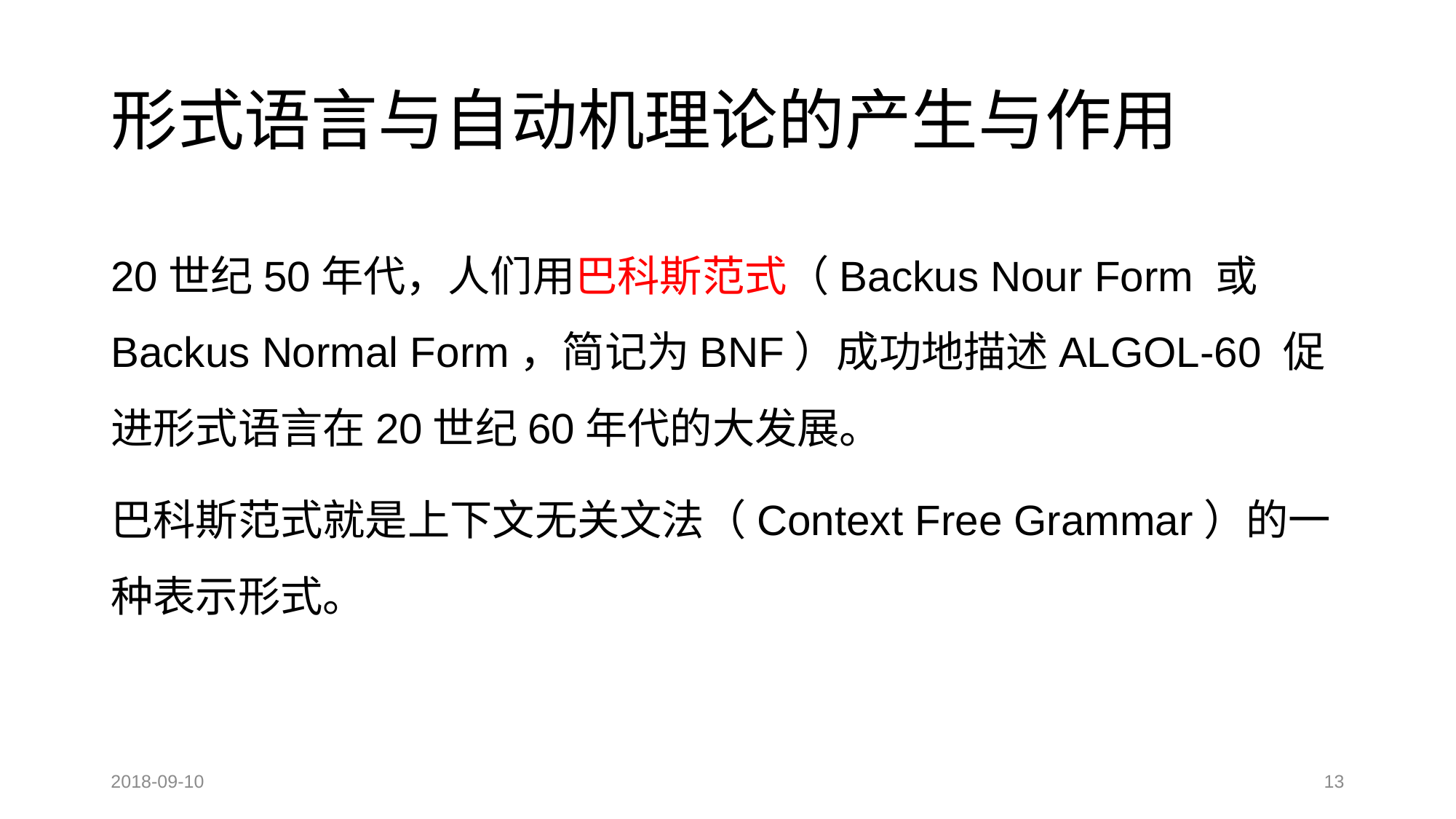

# 形式语言与自动机理论的产生与作用
20世纪50年代，人们用巴科斯范式（Backus Nour Form 或 Backus Normal Form，简记为BNF）成功地描述ALGOL-60 促进形式语言在20世纪60年代的大发展。
巴科斯范式就是上下文无关文法（Context Free Grammar）的一种表示形式。
2018-09-10
13